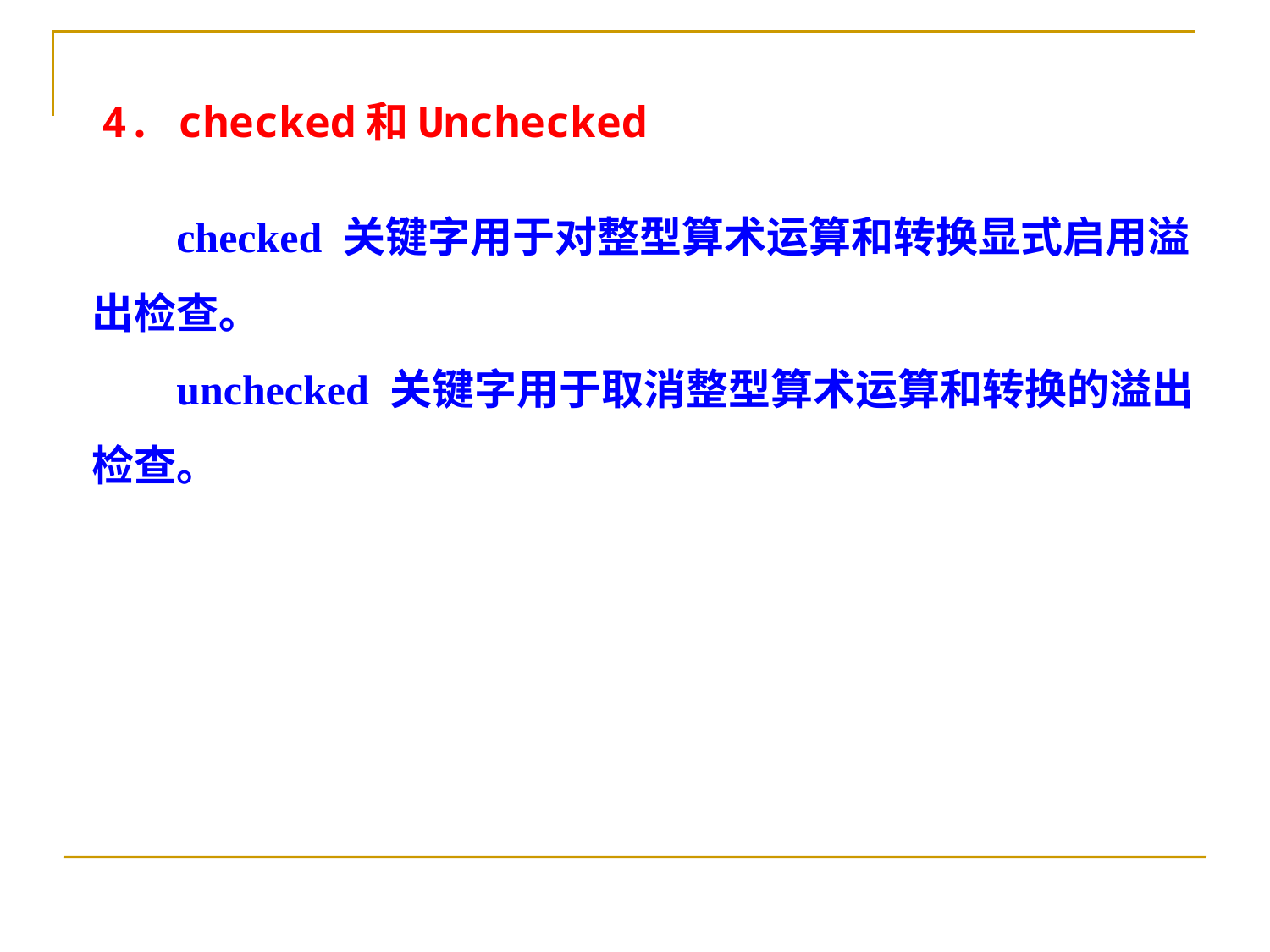

4. checked和Unchecked
        checked 关键字用于对整型算术运算和转换显式启用溢出检查。
        unchecked 关键字用于取消整型算术运算和转换的溢出检查。